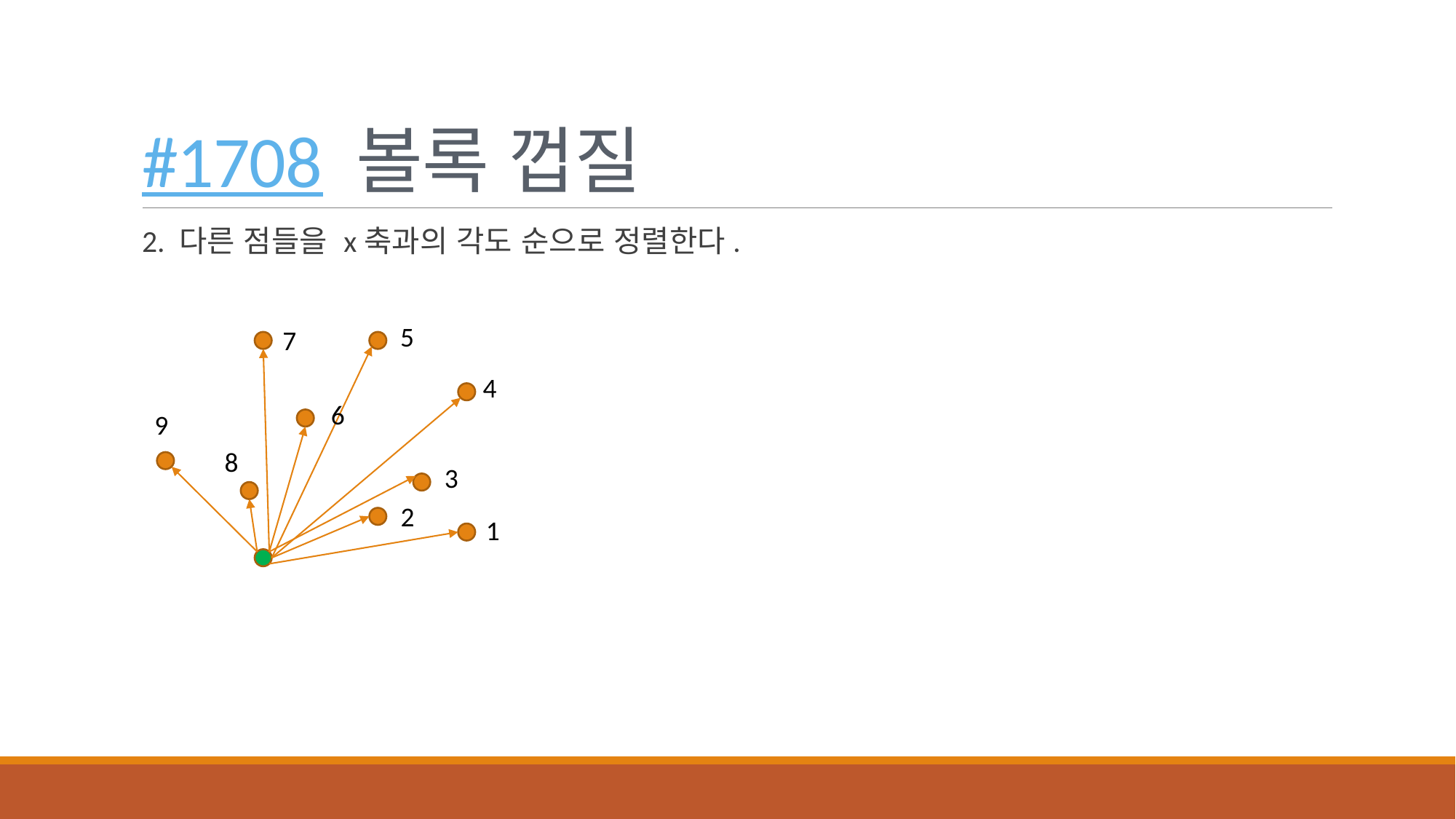

# #1708 볼록 껍질
2. 다른 점들을 x축과의 각도 순으로 정렬한다.
5
7

4

6
9

8

3

2

1